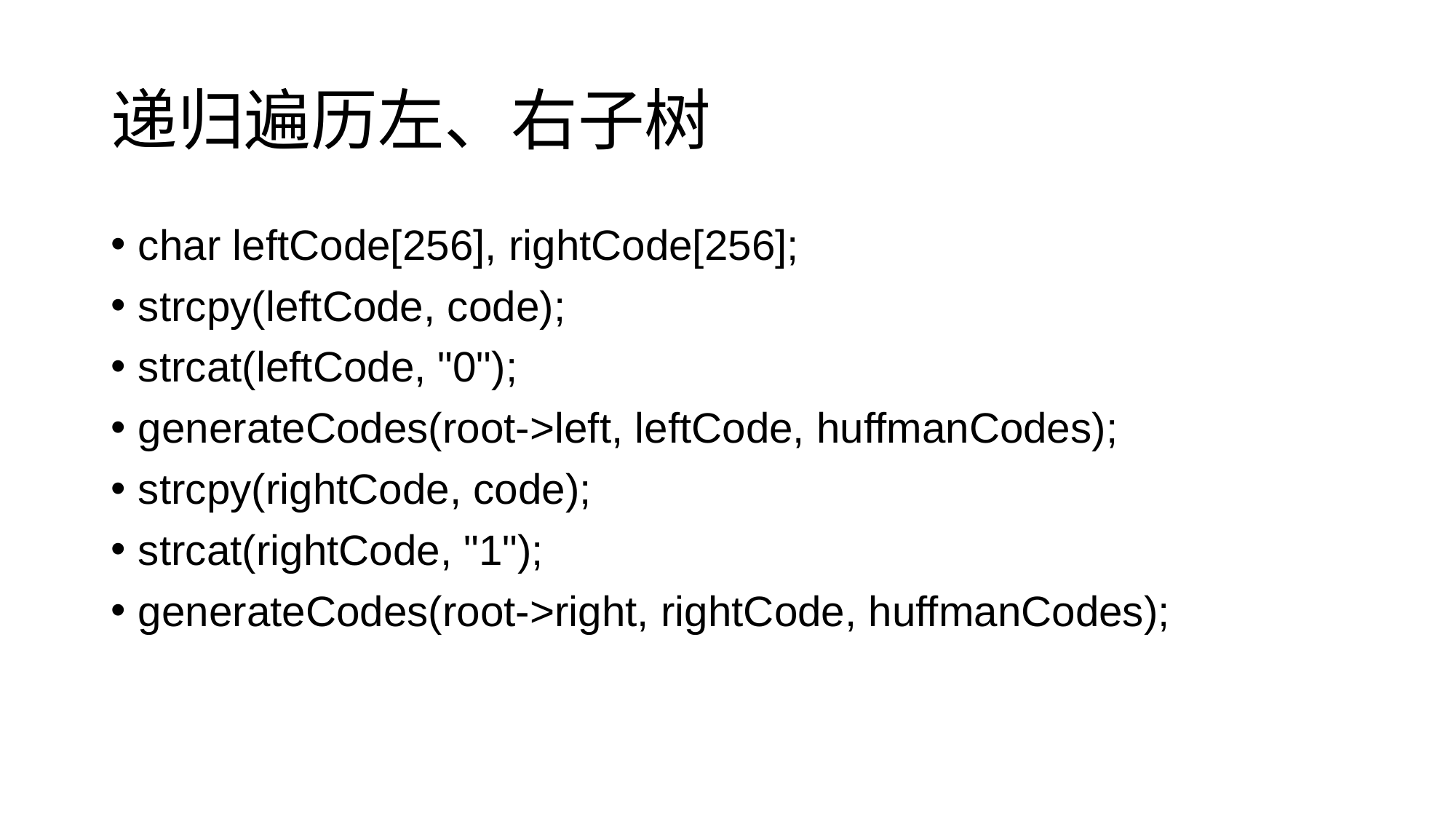

# 递归遍历左、右子树
char leftCode[256], rightCode[256];
strcpy(leftCode, code);
strcat(leftCode, "0");
generateCodes(root->left, leftCode, huffmanCodes);
strcpy(rightCode, code);
strcat(rightCode, "1");
generateCodes(root->right, rightCode, huffmanCodes);